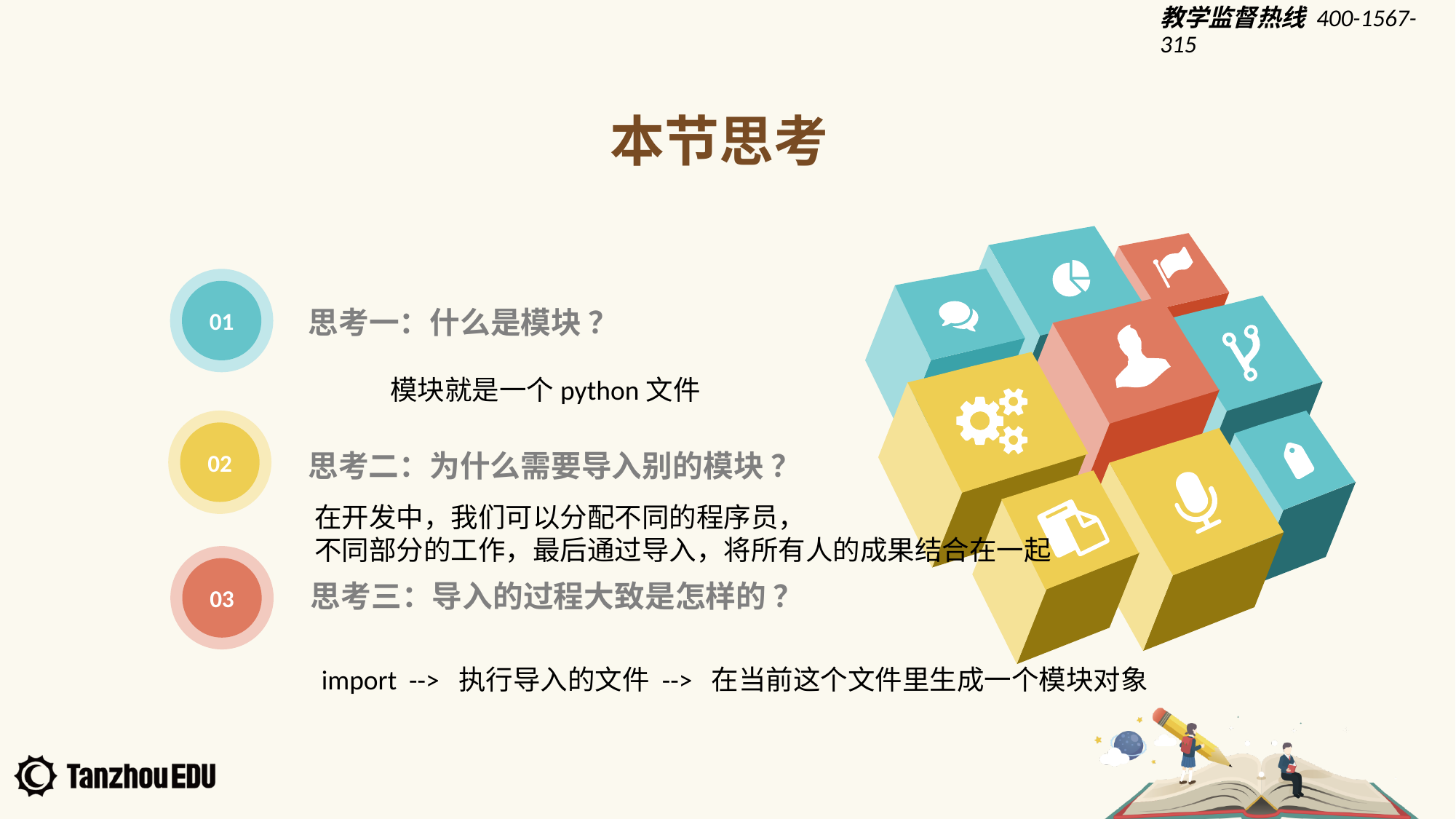

本节思考

01

思考一：什么是模块 ？

模块就是一个python文件

02

思考二：为什么需要导入别的模块 ？

在开发中，我们可以分配不同的程序员，
不同部分的工作，最后通过导入，将所有人的成果结合在一起

03
思考三：导入的过程大致是怎样的 ？
import  -->  执行导入的文件 -->  在当前这个文件里生成一个模块对象